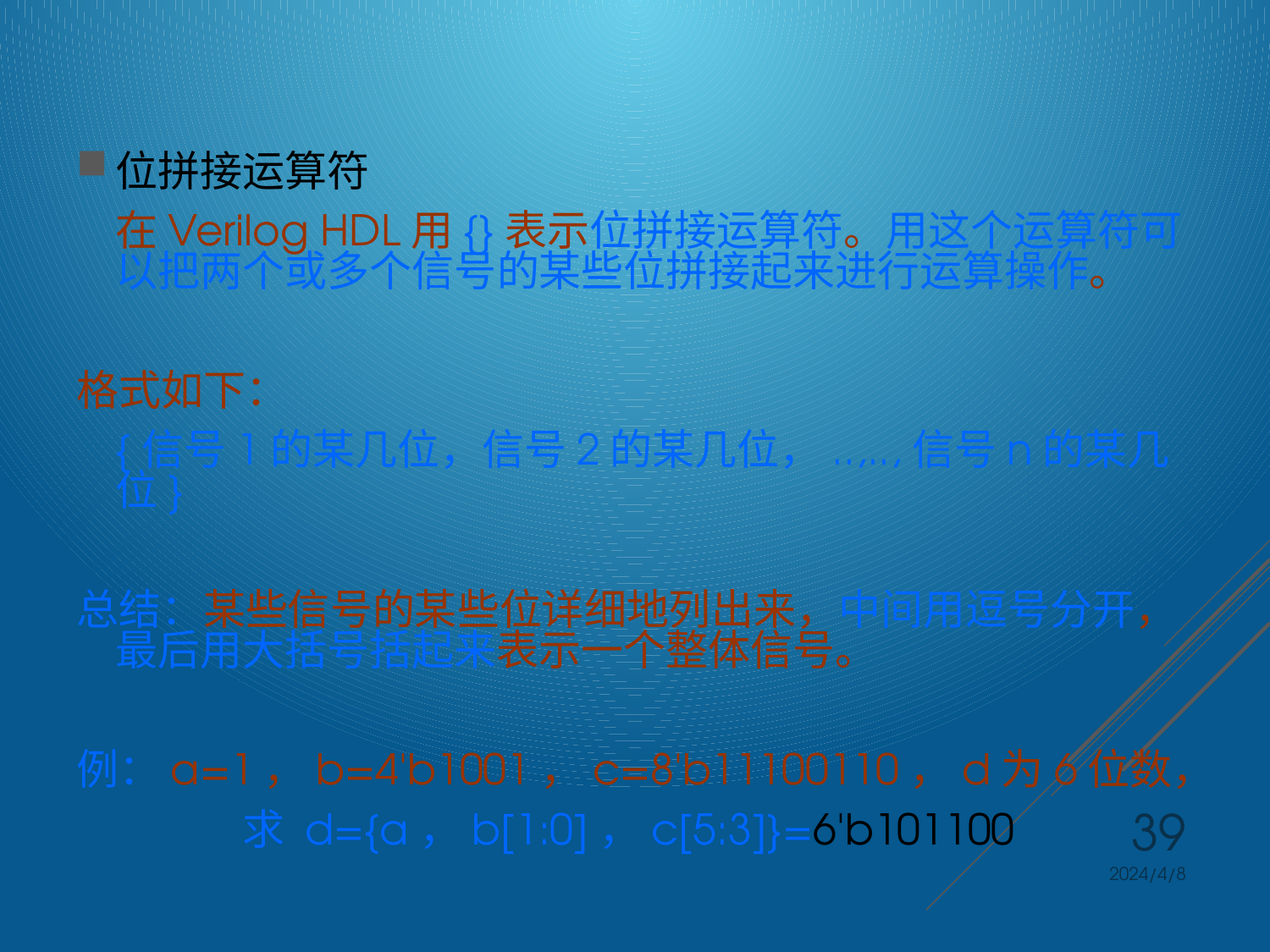

位拼接运算符
	在Verilog HDL用{}表示位拼接运算符。用这个运算符可以把两个或多个信号的某些位拼接起来进行运算操作。

格式如下：
	{信号1的某几位，信号2的某几位，..,..,信号n的某几位}

总结：某些信号的某些位详细地列出来，中间用逗号分开，最后用大括号括起来表示一个整体信号。

例：a=1，b=4'b1001，c=8'b11100110，d为6位数，
		求 d={a，b[1:0]，c[5:3]}=6'b101100
39
2024/4/8